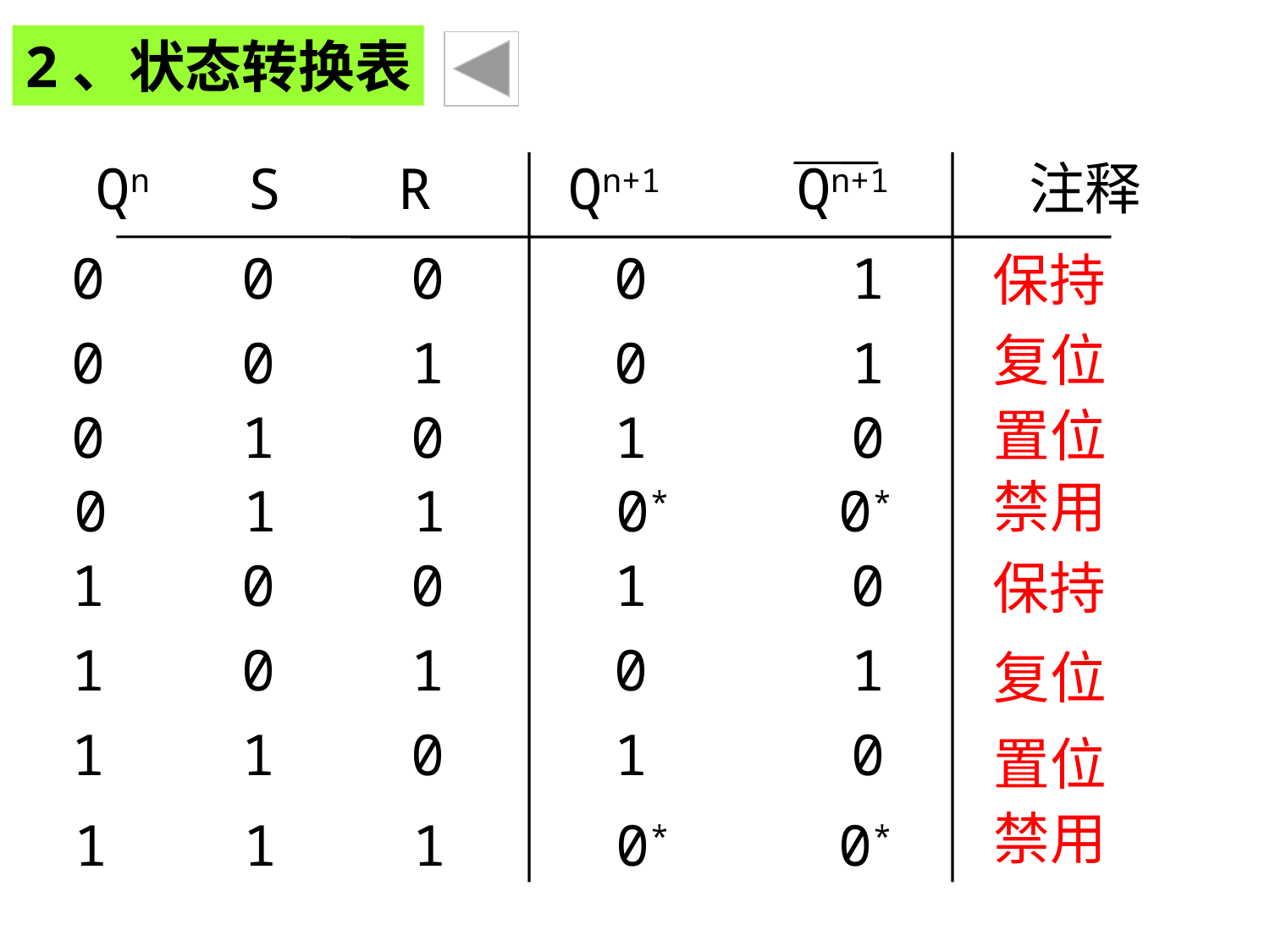

2、状态转换表

Qn     S      R       Qn+1       Qn+1     注释

0    0    0     0      1
保持
复位
0    0    1     0      1
置位
0    1    0     1      0
禁用
0    1    1     0*     0*
1    0    0     1      0
保持
1    0    1     0      1
复位
1    1    0     1      0
置位
禁用
1    1    1     0*     0*
16